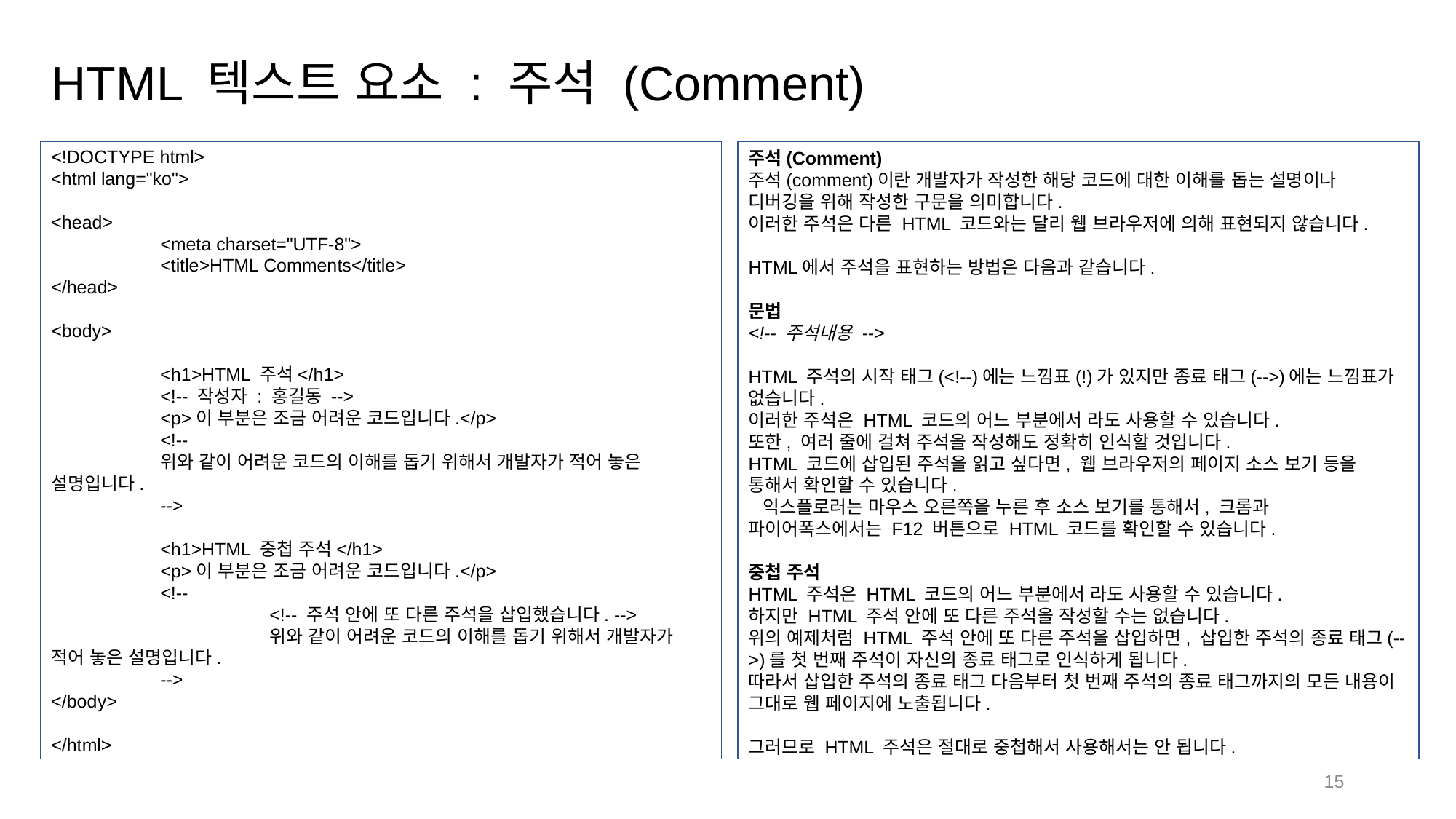

# HTML 텍스트 요소 : 주석 (Comment)
<!DOCTYPE html>
<html lang="ko">

<head>
	<meta charset="UTF-8">
	<title>HTML Comments</title>
</head>

<body>

	<h1>HTML 주석</h1>
	<!-- 작성자 : 홍길동 -->
	<p>이 부분은 조금 어려운 코드입니다.</p>
	<!--
	위와 같이 어려운 코드의 이해를 돕기 위해서 개발자가 적어 놓은 설명입니다.
	-->

	<h1>HTML 중첩 주석</h1>
	<p>이 부분은 조금 어려운 코드입니다.</p>
	<!--
		<!-- 주석 안에 또 다른 주석을 삽입했습니다. -->
		위와 같이 어려운 코드의 이해를 돕기 위해서 개발자가 적어 놓은 설명입니다.
	-->
</body>

</html>
주석(Comment)
주석(comment)이란 개발자가 작성한 해당 코드에 대한 이해를 돕는 설명이나 디버깅을 위해 작성한 구문을 의미합니다.
이러한 주석은 다른 HTML 코드와는 달리 웹 브라우저에 의해 표현되지 않습니다.

HTML에서 주석을 표현하는 방법은 다음과 같습니다.

문법
<!-- 주석내용 -->

HTML 주석의 시작 태그(<!--)에는 느낌표(!)가 있지만 종료 태그(-->)에는 느낌표가 없습니다.
이러한 주석은 HTML 코드의 어느 부분에서 라도 사용할 수 있습니다.
또한, 여러 줄에 걸쳐 주석을 작성해도 정확히 인식할 것입니다.
HTML 코드에 삽입된 주석을 읽고 싶다면, 웹 브라우저의 페이지 소스 보기 등을 통해서 확인할 수 있습니다.
  익스플로러는 마우스 오른쪽을 누른 후 소스 보기를 통해서, 크롬과 파이어폭스에서는 F12 버튼으로 HTML 코드를 확인할 수 있습니다.

중첩 주석
HTML 주석은 HTML 코드의 어느 부분에서 라도 사용할 수 있습니다.
하지만 HTML 주석 안에 또 다른 주석을 작성할 수는 없습니다.
위의 예제처럼 HTML 주석 안에 또 다른 주석을 삽입하면, 삽입한 주석의 종료 태그(-->)를 첫 번째 주석이 자신의 종료 태그로 인식하게 됩니다.
따라서 삽입한 주석의 종료 태그 다음부터 첫 번째 주석의 종료 태그까지의 모든 내용이 그대로 웹 페이지에 노출됩니다.

그러므로 HTML 주석은 절대로 중첩해서 사용해서는 안 됩니다.

15